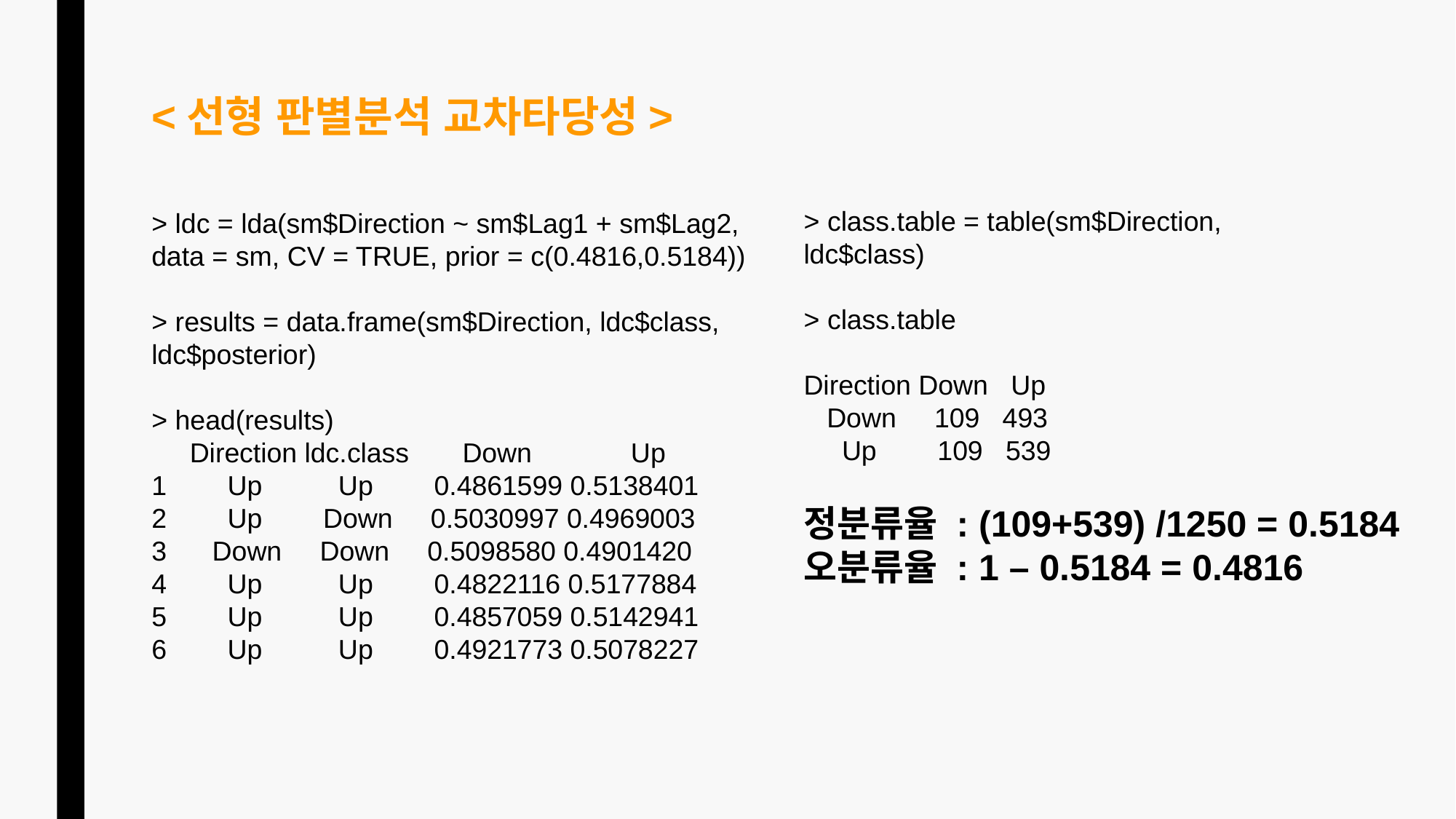

<선형 판별분석 교차타당성>

> ldc = lda(sm$Direction ~ sm$Lag1 + sm$Lag2, data = sm, CV = TRUE, prior = c(0.4816,0.5184))

> results = data.frame(sm$Direction, ldc$class, ldc$posterior)

> head(results)
     Direction ldc.class       Down             Up
1        Up          Up        0.4861599 0.5138401
2        Up        Down     0.5030997 0.4969003
3      Down     Down     0.5098580 0.4901420
4        Up          Up        0.4822116 0.5177884
5        Up          Up        0.4857059 0.5142941
6        Up          Up        0.4921773 0.5078227
> class.table = table(sm$Direction, ldc$class)

> class.table

Direction Down   Up
   Down     109   493
     Up        109   539
정분류율 : (109+539) /1250 = 0.5184
오분류율 : 1 – 0.5184 = 0.4816